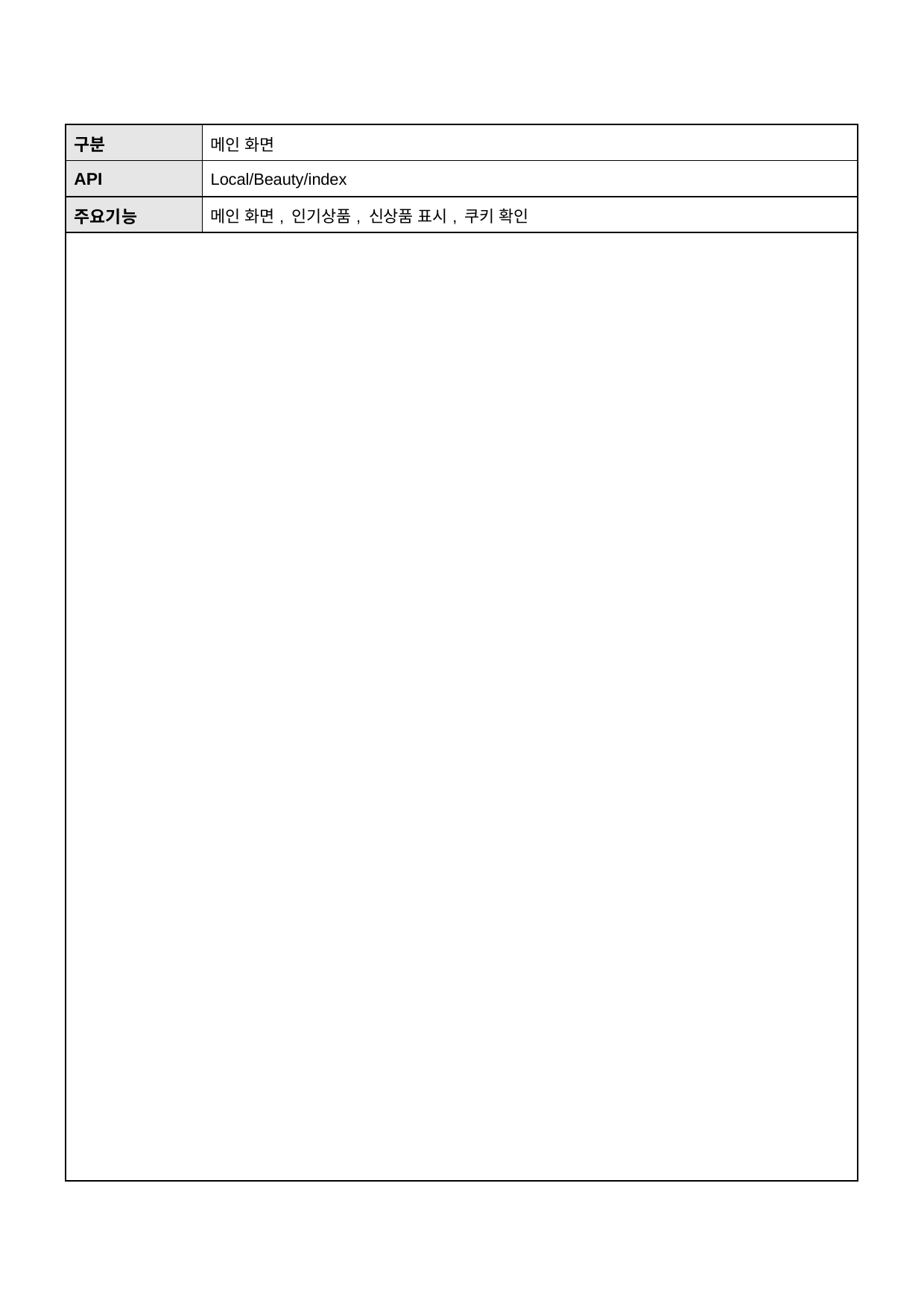

-
-
-
위 모든 API 출력화면 첨부하기
주요기능 간략히 작성하기
아래 내용 참고
| 구분 | 메인 화면 |
| --- | --- |
| API | Local/Beauty/index |
| 주요기능 | 메인 화면, 인기상품, 신상품 표시, 쿠키 확인 |
|  |  |